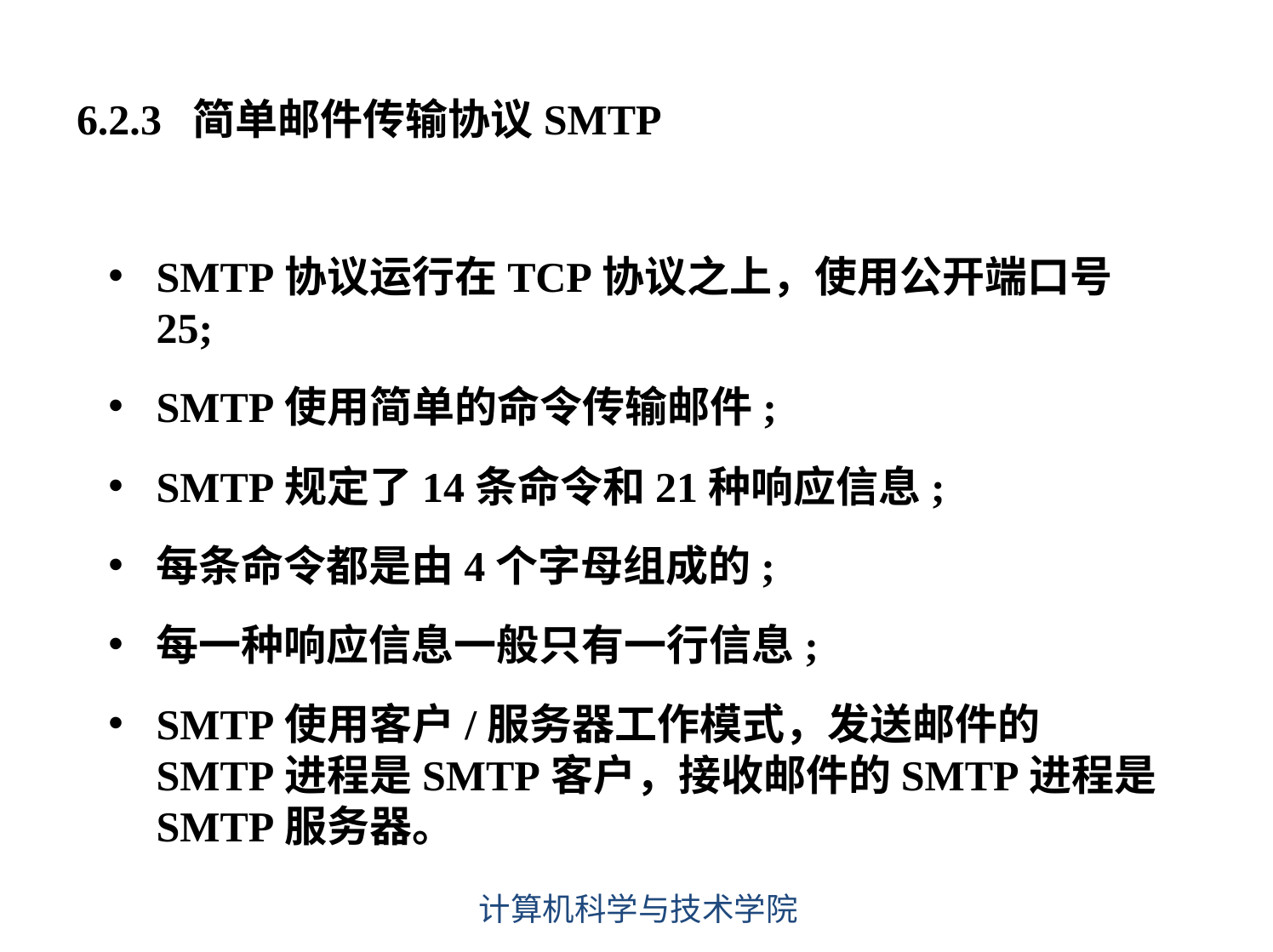

# 6.2.3  简单邮件传输协议SMTP
SMTP协议运行在TCP协议之上，使用公开端口号25;

SMTP使用简单的命令传输邮件;

SMTP规定了14条命令和21种响应信息;

每条命令都是由4个字母组成的;

每一种响应信息一般只有一行信息;

SMTP使用客户/服务器工作模式，发送邮件的SMTP进程是SMTP客户，接收邮件的SMTP进程是SMTP服务器。
计算机科学与技术学院
26